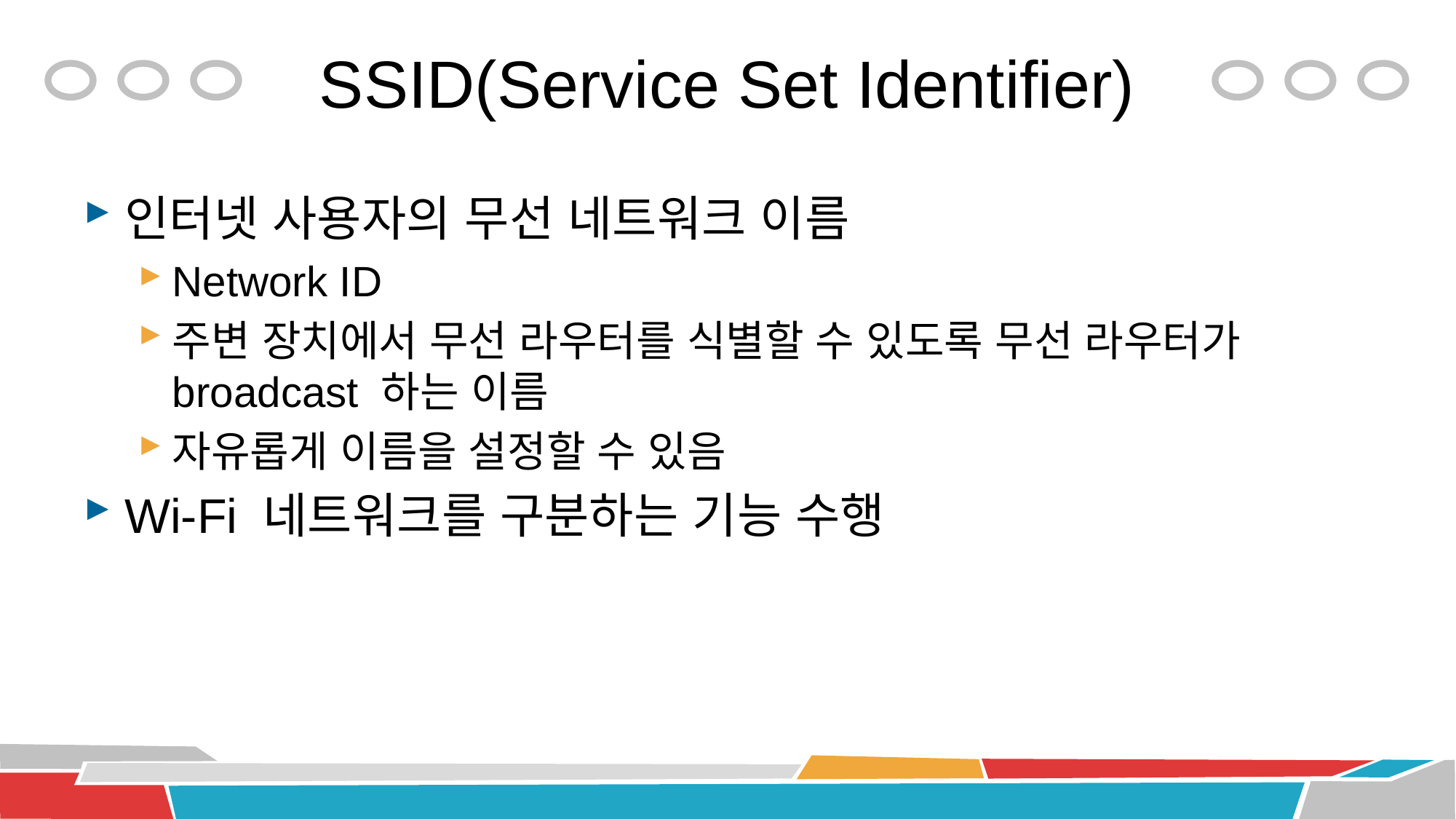

# SSID(Service Set Identifier)
인터넷 사용자의 무선 네트워크 이름
Network ID
주변 장치에서 무선 라우터를 식별할 수 있도록 무선 라우터가 broadcast 하는 이름
자유롭게 이름을 설정할 수 있음
Wi-Fi 네트워크를 구분하는 기능 수행